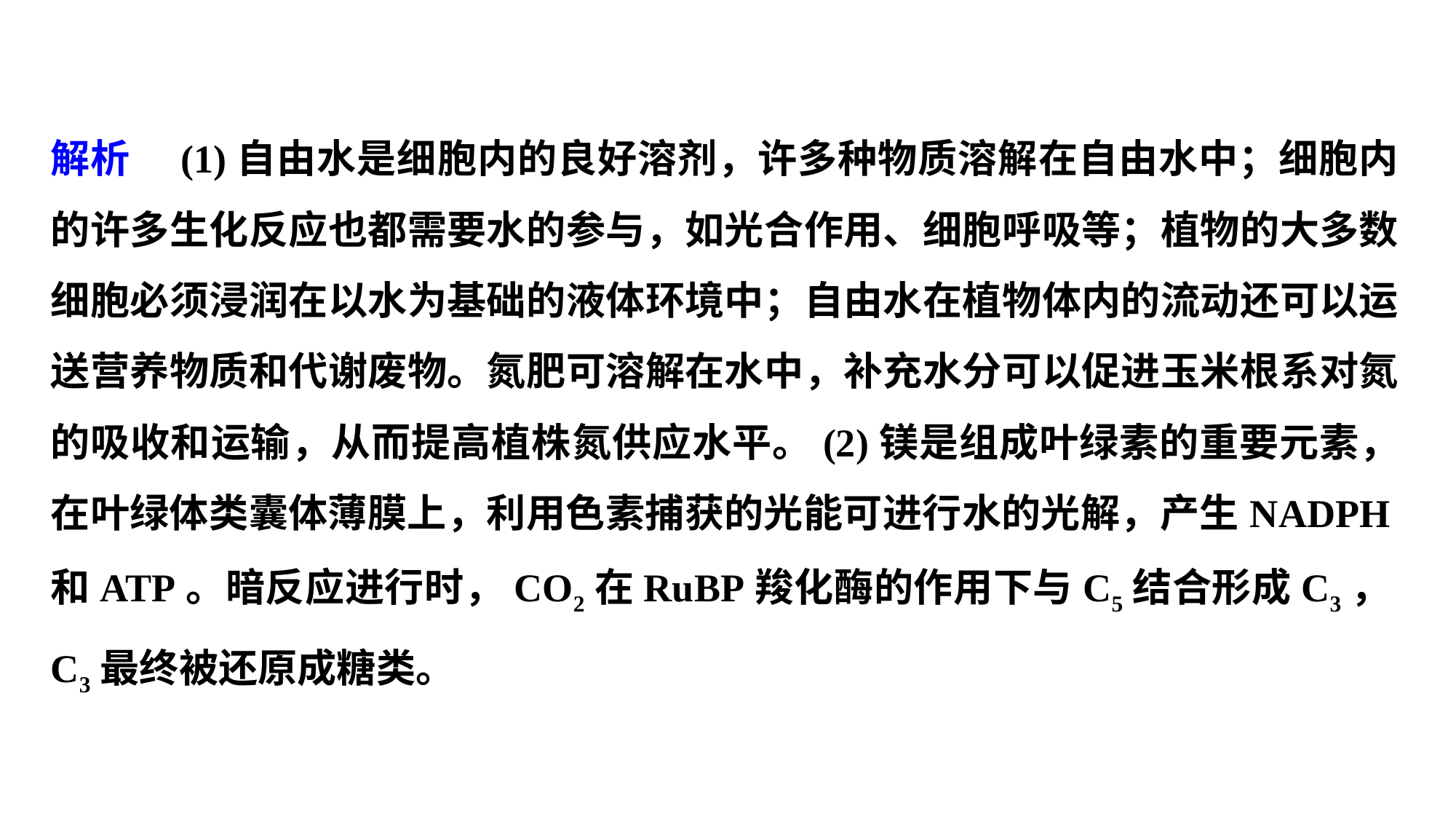

解析　(1)自由水是细胞内的良好溶剂，许多种物质溶解在自由水中；细胞内的许多生化反应也都需要水的参与，如光合作用、细胞呼吸等；植物的大多数细胞必须浸润在以水为基础的液体环境中；自由水在植物体内的流动还可以运送营养物质和代谢废物。氮肥可溶解在水中，补充水分可以促进玉米根系对氮的吸收和运输，从而提高植株氮供应水平。(2)镁是组成叶绿素的重要元素，在叶绿体类囊体薄膜上，利用色素捕获的光能可进行水的光解，产生NADPH和ATP。暗反应进行时，CO2在RuBP羧化酶的作用下与C5结合形成C3，C3最终被还原成糖类。